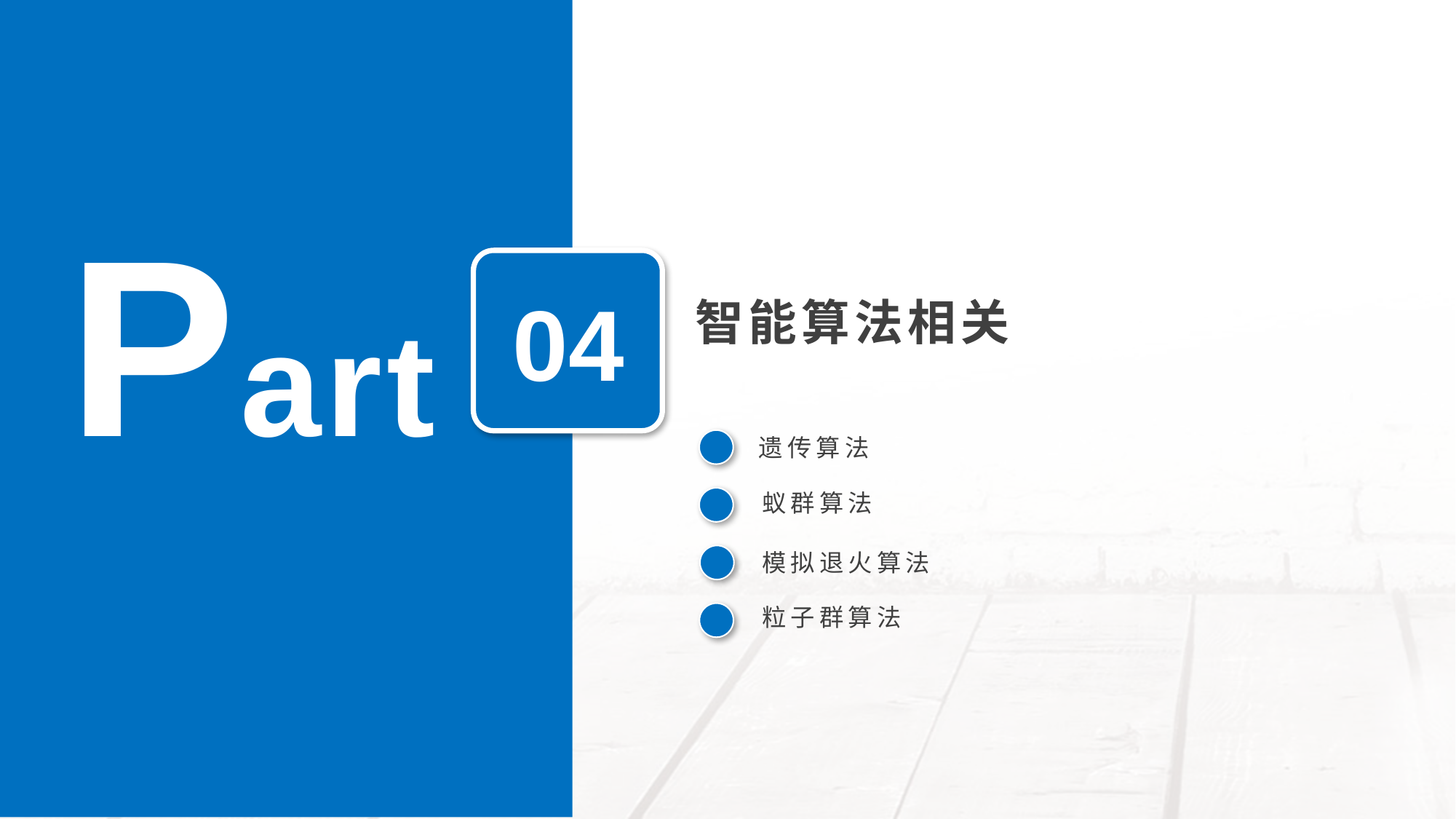

Part

04
智能算法相关
遗传算法

蚁群算法

模拟退火算法

粒子群算法